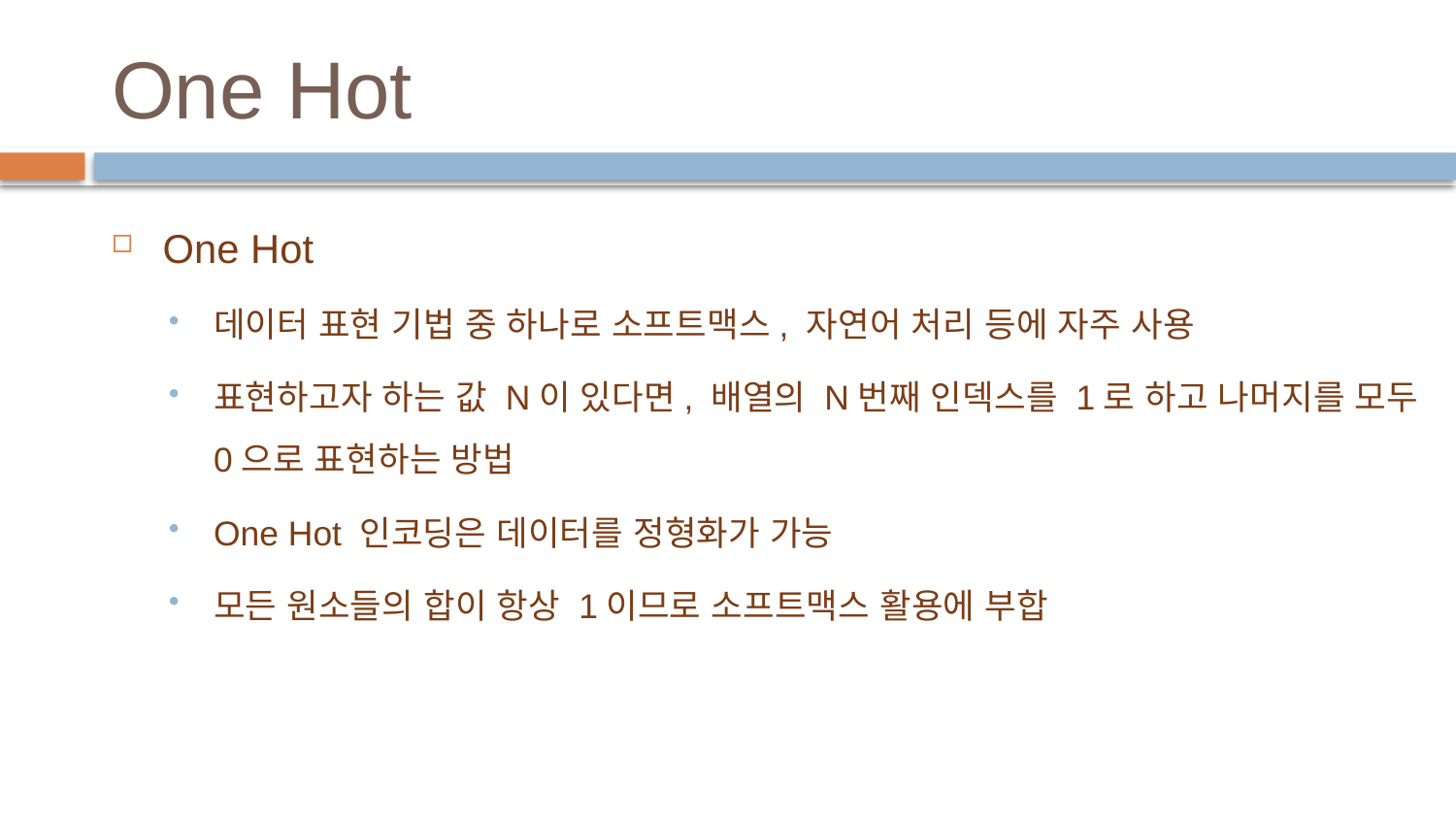

# One Hot
One Hot
데이터 표현 기법 중 하나로 소프트맥스, 자연어 처리 등에 자주 사용
표현하고자 하는 값 N이 있다면, 배열의 N번째 인덱스를 1로 하고 나머지를 모두 0으로 표현하는 방법
One Hot 인코딩은 데이터를 정형화가 가능
모든 원소들의 합이 항상 1이므로 소프트맥스 활용에 부합